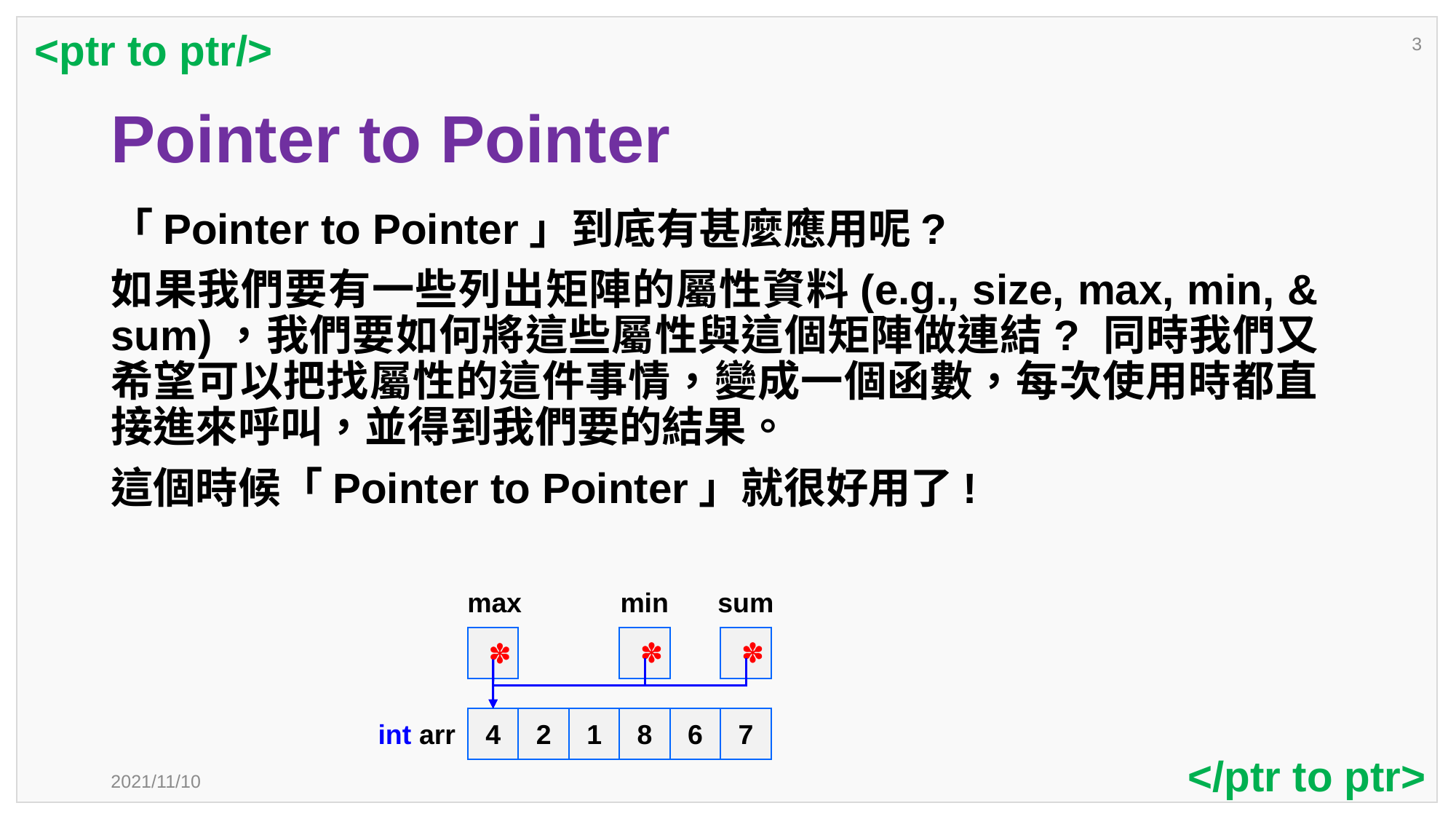

<ptr to ptr/>
3
# Pointer to Pointer
「Pointer to Pointer」到底有甚麼應用呢?
如果我們要有一些列出矩陣的屬性資料(e.g., size, max, min, & sum)，我們要如何將這些屬性與這個矩陣做連結? 同時我們又希望可以把找屬性的這件事情，變成一個函數，每次使用時都直接進來呼叫，並得到我們要的結果。
這個時候「Pointer to Pointer」就很好用了!
sum
max
min

✽
✽
✽
8
7
2
1
6
4
int arr
</ptr to ptr>
2021/11/10